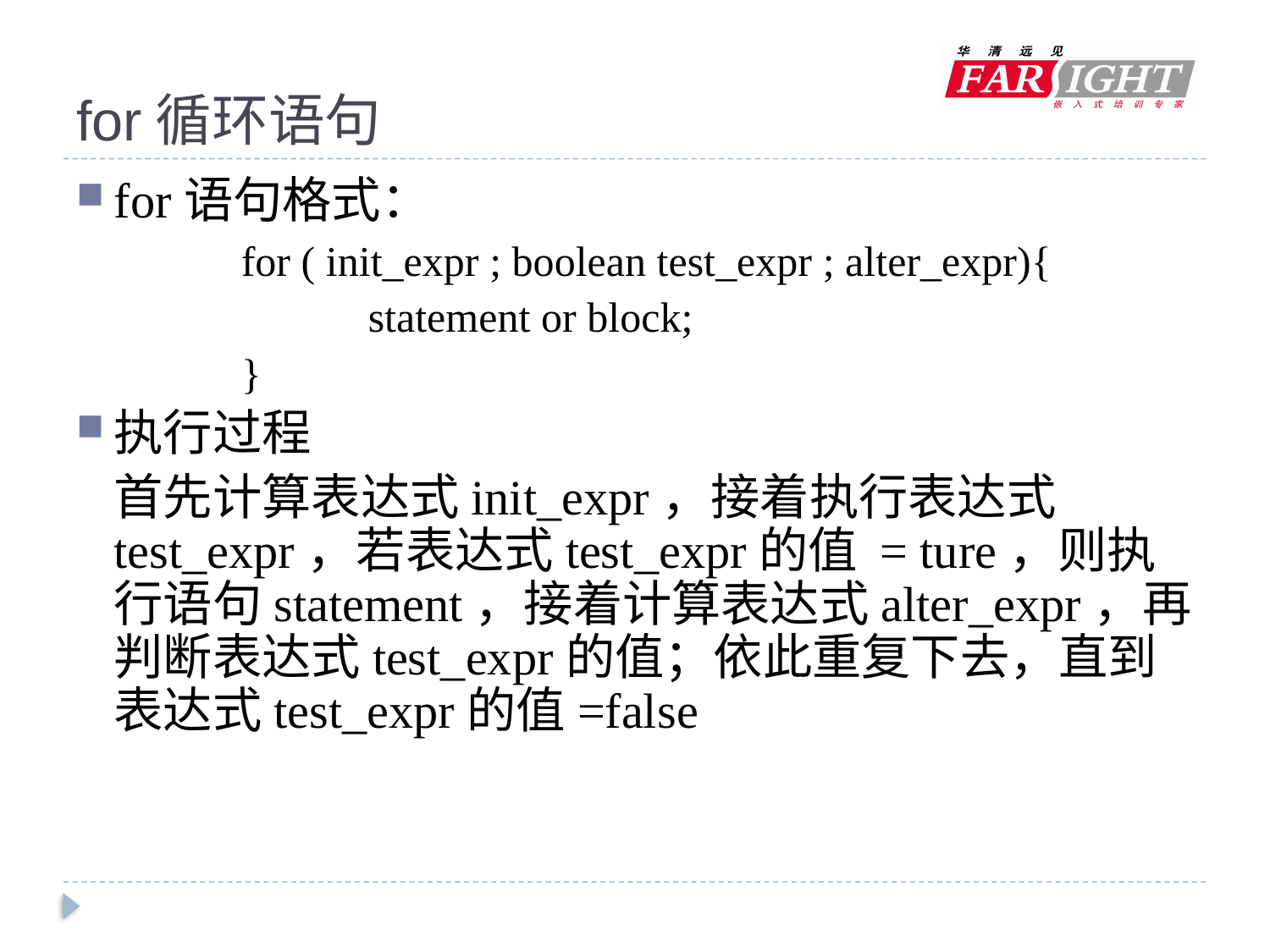

# for循环语句
for语句格式：
		for ( init_expr ; boolean test_expr ; alter_expr){
			statement or block;
		}
执行过程
	首先计算表达式init_expr，接着执行表达式test_expr，若表达式test_expr的值 = ture，则执行语句statement，接着计算表达式alter_expr，再判断表达式test_expr的值；依此重复下去，直到表达式test_expr的值=false